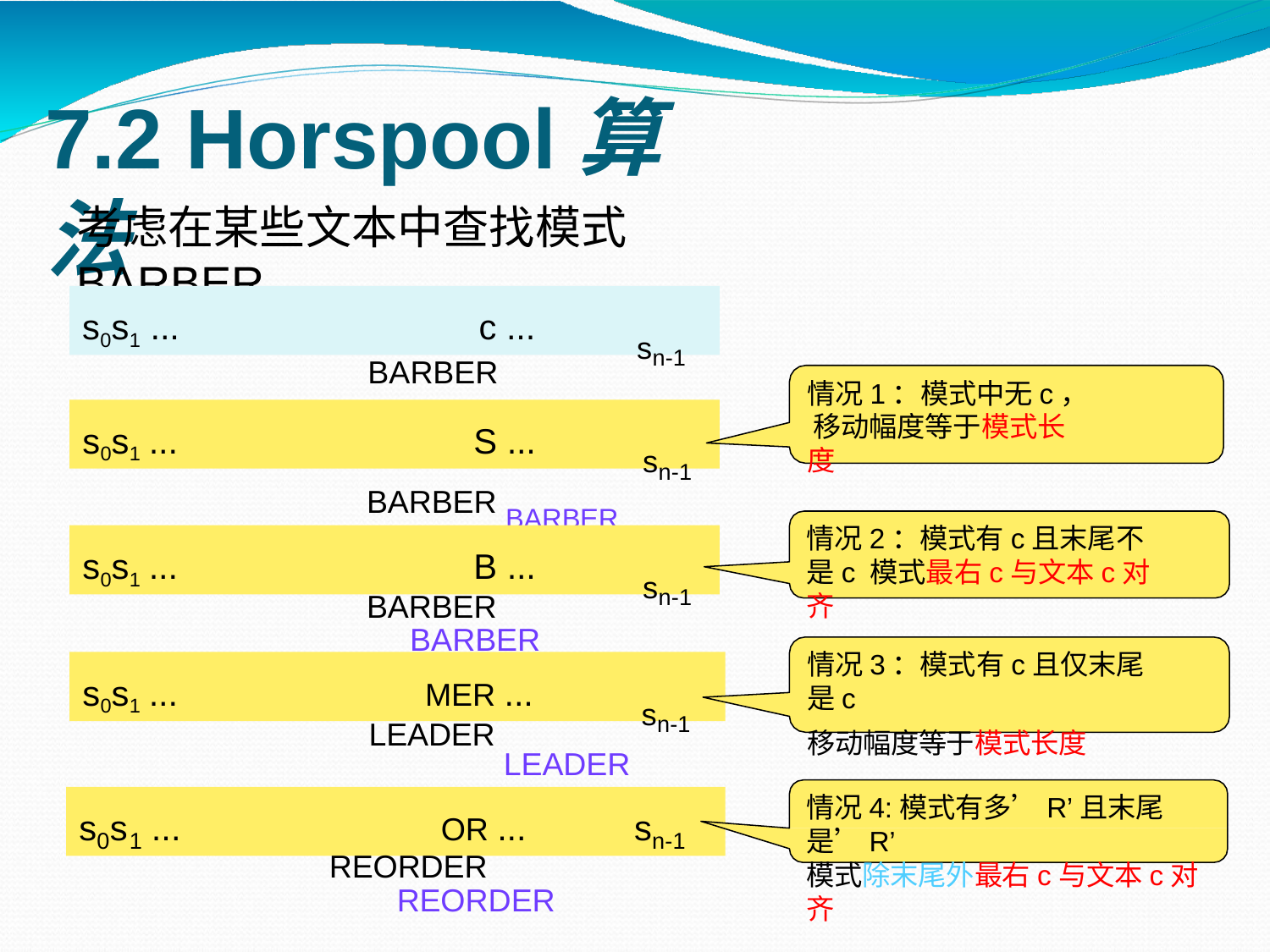

# 7.2 Horspool算法
考虑在某些文本中查找模式BARBER

s0s1 ...	c ...
sn-1
BARBER

情况1：模式中无c，  移动幅度等于模式长度

s0s1 ...
S ...
sn-1
BARBER BARBER

情况2：模式有c且末尾不是c 模式最右c与文本c对齐

s0s1 ...
B ...
sn-1
BARBER
BARBER
情况3：模式有c且仅末尾是c
移动幅度等于模式长度

s0s1 ...
MER ...
LEADER
sn-1
LEADER

情况4:模式有多’R’且末尾是’R’
模式除末尾外最右c与文本c对齐
s s	...
OR ...
s
0	1
n-1
REORDER
REORDER